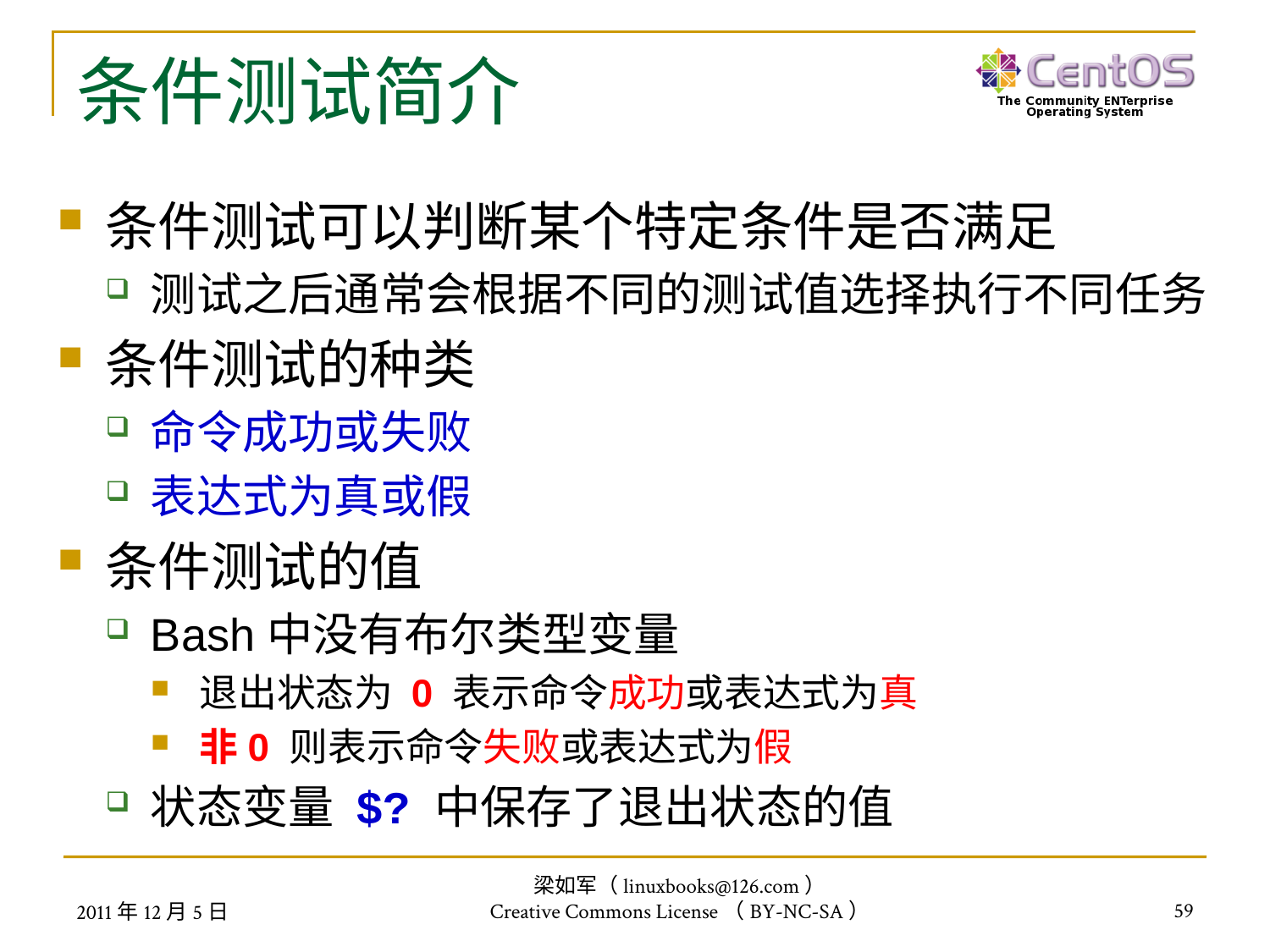

# 条件测试简介
条件测试可以判断某个特定条件是否满足
测试之后通常会根据不同的测试值选择执行不同任务
条件测试的种类
命令成功或失败
表达式为真或假
条件测试的值
Bash中没有布尔类型变量
退出状态为 0 表示命令成功或表达式为真
非0 则表示命令失败或表达式为假
状态变量 $? 中保存了退出状态的值
梁如军（linuxbooks@126.com）
Creative Commons License（BY-NC-SA）
2011年12月5日
59